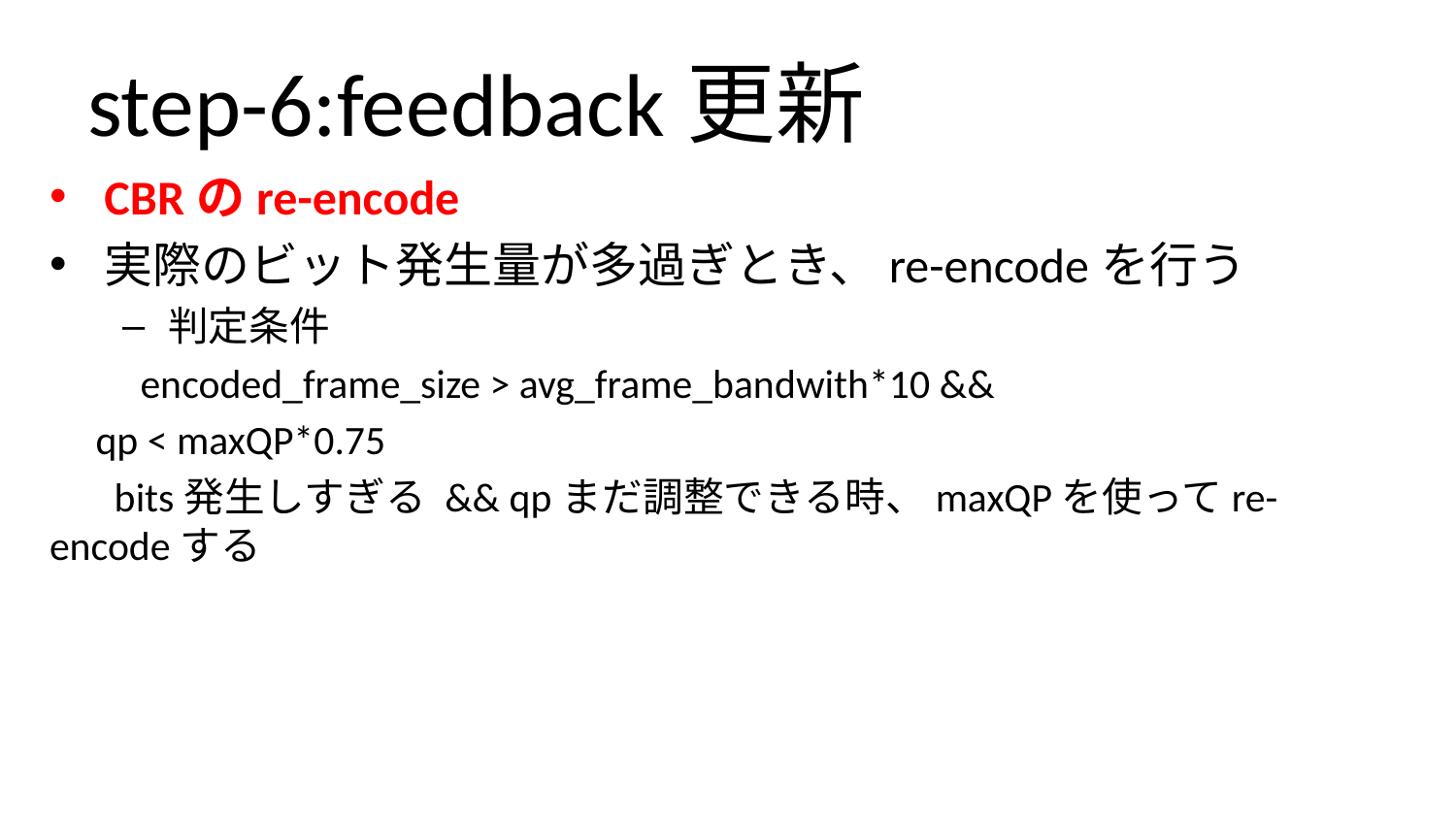

# step-6:feedback更新
CBRのre-encode
実際のビット発生量が多過ぎとき、re-encodeを行う
判定条件
　　encoded_frame_size > avg_frame_bandwith*10 &&
     qp < maxQP*0.75
       bits発生しすぎる && qpまだ調整できる時、maxQPを使ってre-encodeする